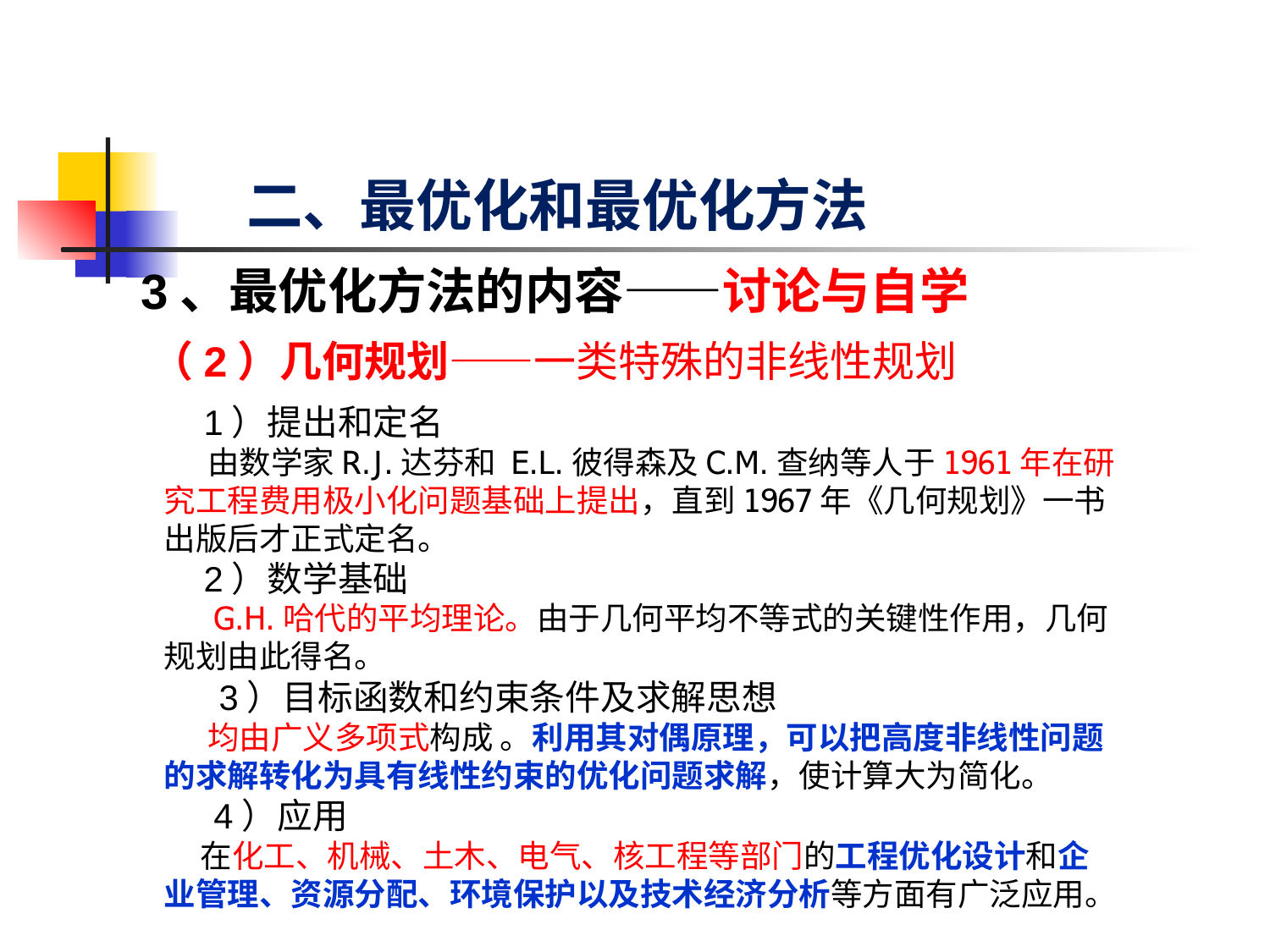

# 二、最优化和最优化方法
3、最优化方法的内容——讨论与自学
（2）几何规划——一类特殊的非线性规划
    1）提出和定名
     由数学家R.J.达芬和 E.L.彼得森及C.M.查纳等人于1961年在研究工程费用极小化问题基础上提出，直到1967年《几何规划》一书出版后才正式定名。
    2）数学基础
     G.H.哈代的平均理论。由于几何平均不等式的关键性作用，几何规划由此得名。
     3）目标函数和约束条件及求解思想
     均由广义多项式构成 。利用其对偶原理，可以把高度非线性问题的求解转化为具有线性约束的优化问题求解，使计算大为简化。
     4）应用
    在化工、机械、土木、电气、核工程等部门的工程优化设计和企业管理、资源分配、环境保护以及技术经济分析等方面有广泛应用。